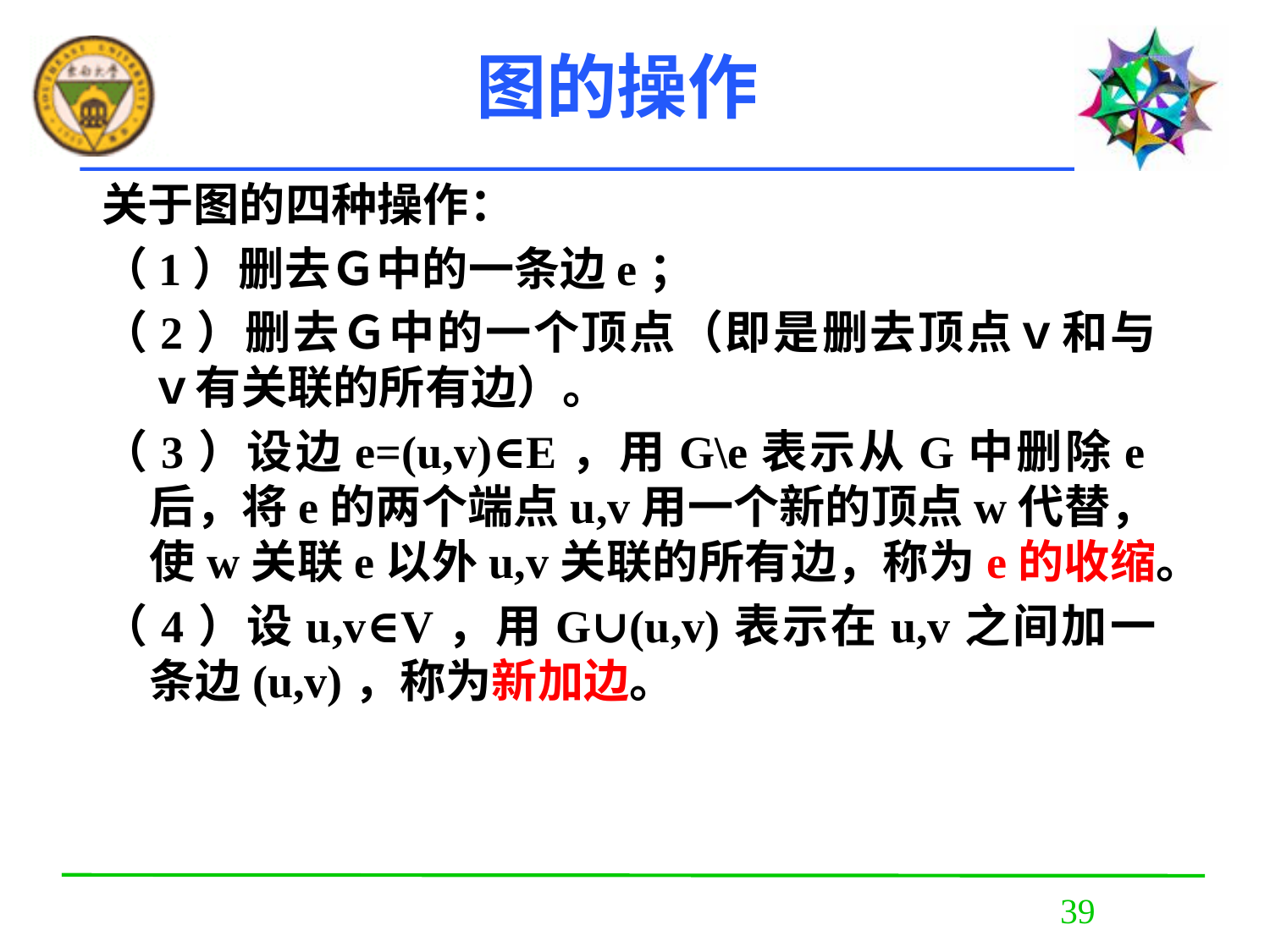

# 图的操作
关于图的四种操作：
（1）删去Ｇ中的一条边e；
（2）删去Ｇ中的一个顶点（即是删去顶点ｖ和与ｖ有关联的所有边）。
（3）设边e=(u,v)∈E，用G\e表示从G中删除e后，将e的两个端点u,v用一个新的顶点w代替，使w关联e以外u,v关联的所有边，称为e的收缩。
（4）设u,v∈V，用G∪(u,v)表示在u,v之间加一条边(u,v)，称为新加边。